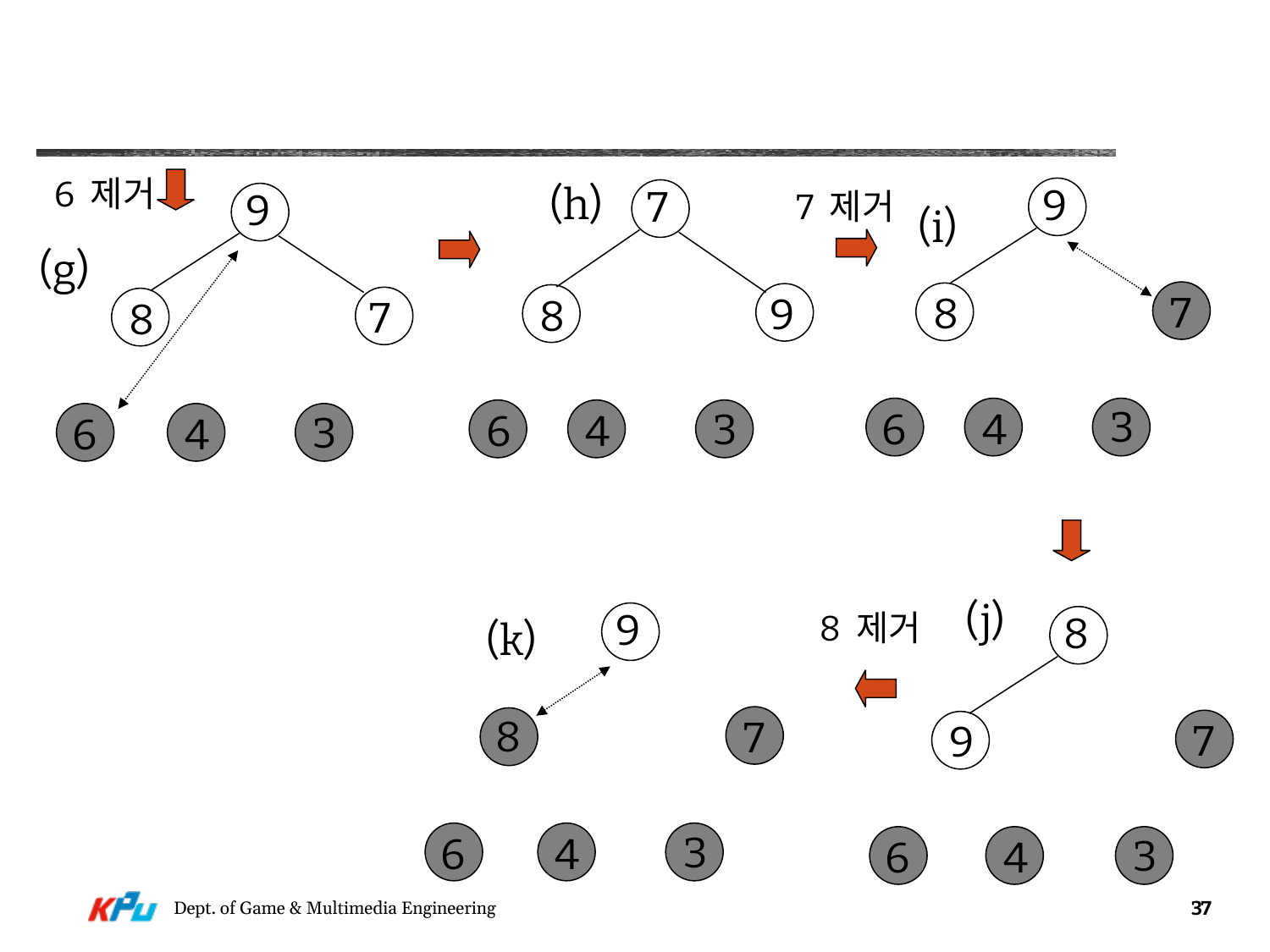

#
6 제거

(h)
9
7

9
7 제거

(i)

(g)

7
8
9

8

7

8

3
3
6
4
6
4

3

6
4

(j)
9
8 제거
8

(k)

8
7

7

9

3
6
4
3

6
4

Dept. of Game & Multimedia Engineering
37